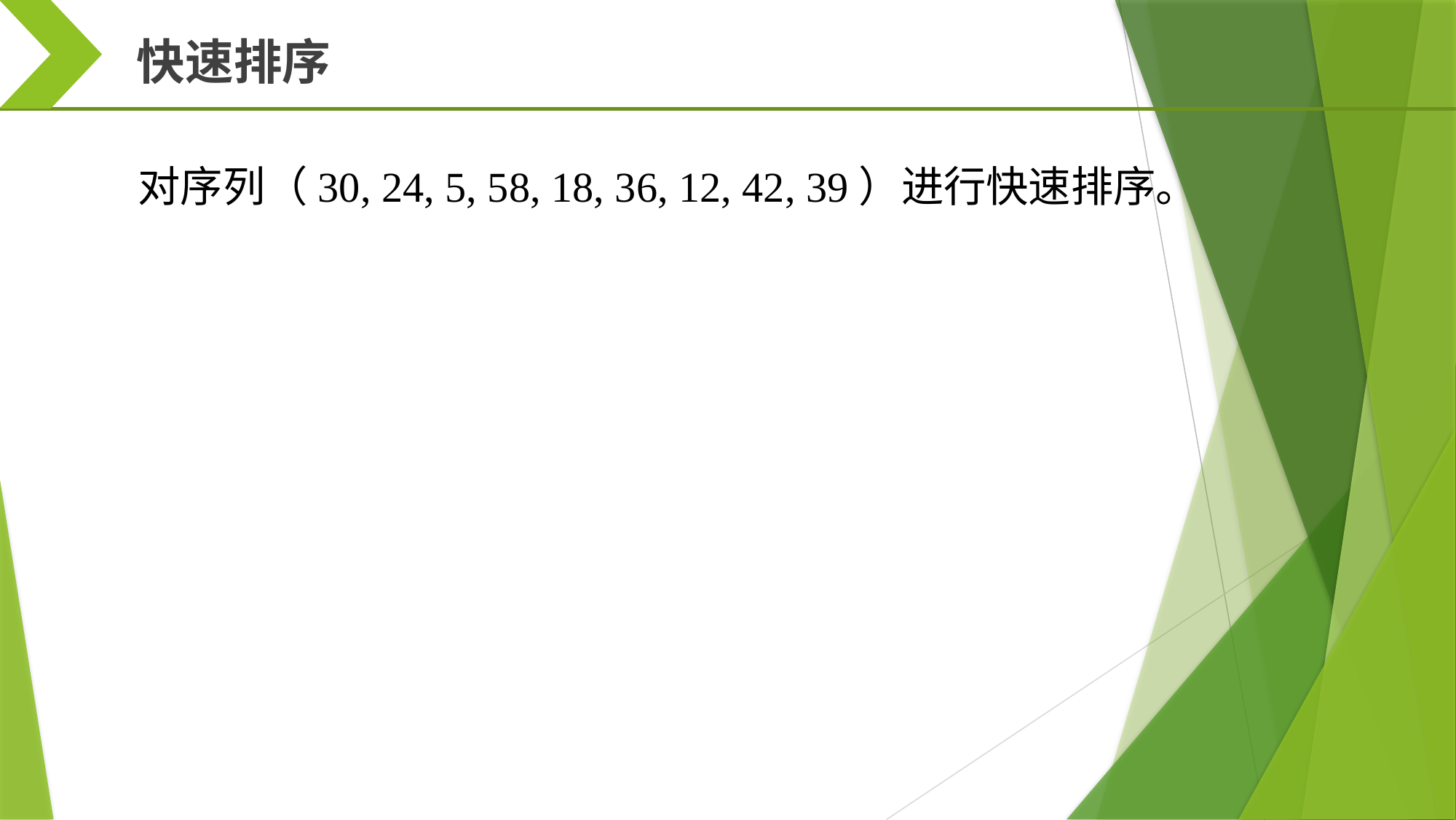

快速排序
对序列（30, 24, 5, 58, 18, 36, 12, 42, 39）进行快速排序。